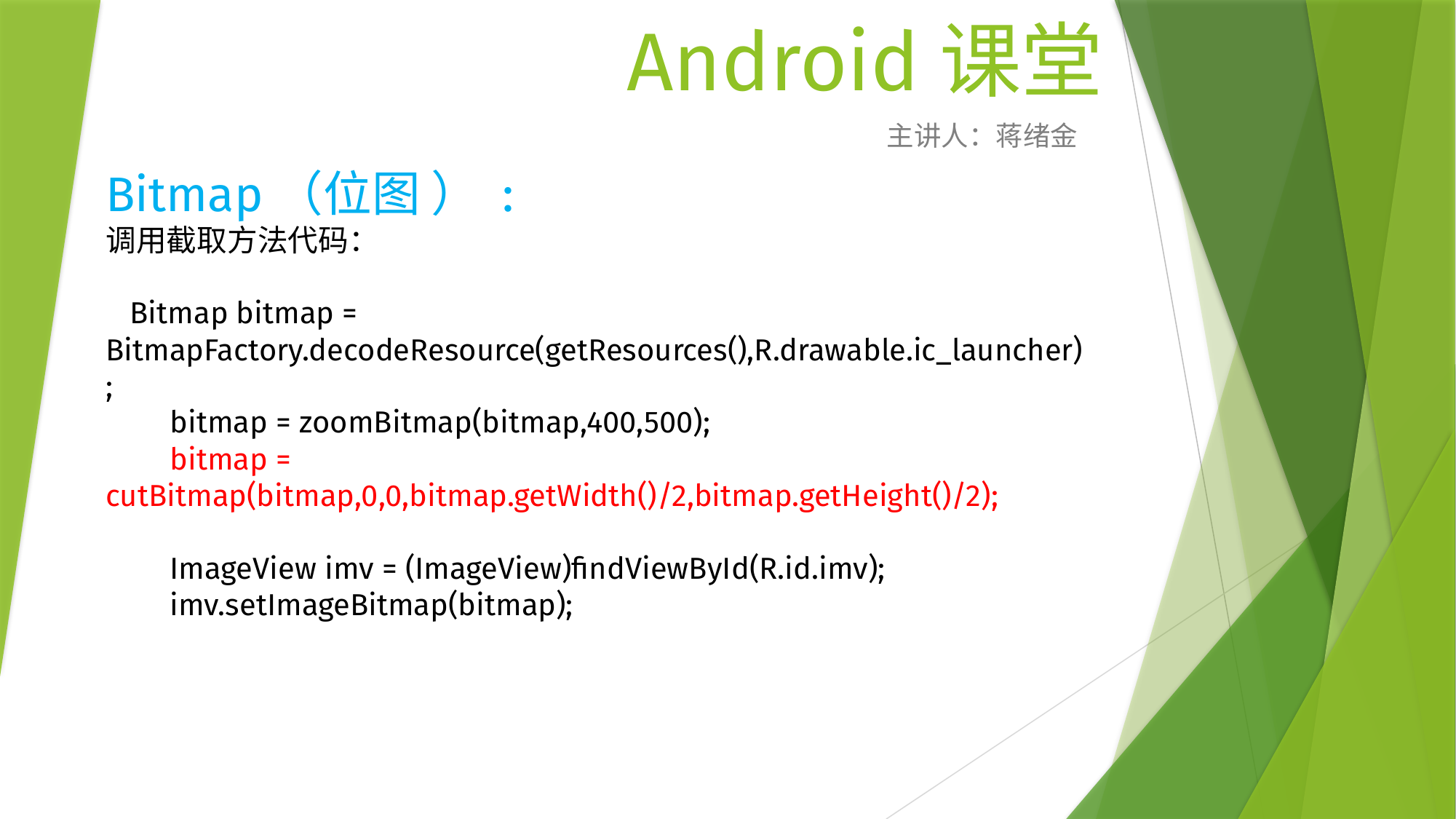

# Android课堂
主讲人：蒋绪金
Bitmap（位图 ） :
调用截取方法代码：

   Bitmap bitmap = BitmapFactory.decodeResource(getResources(),R.drawable.ic_launcher);
        bitmap = zoomBitmap(bitmap,400,500);
        bitmap = cutBitmap(bitmap,0,0,bitmap.getWidth()/2,bitmap.getHeight()/2);

        ImageView imv = (ImageView)findViewById(R.id.imv);
        imv.setImageBitmap(bitmap);